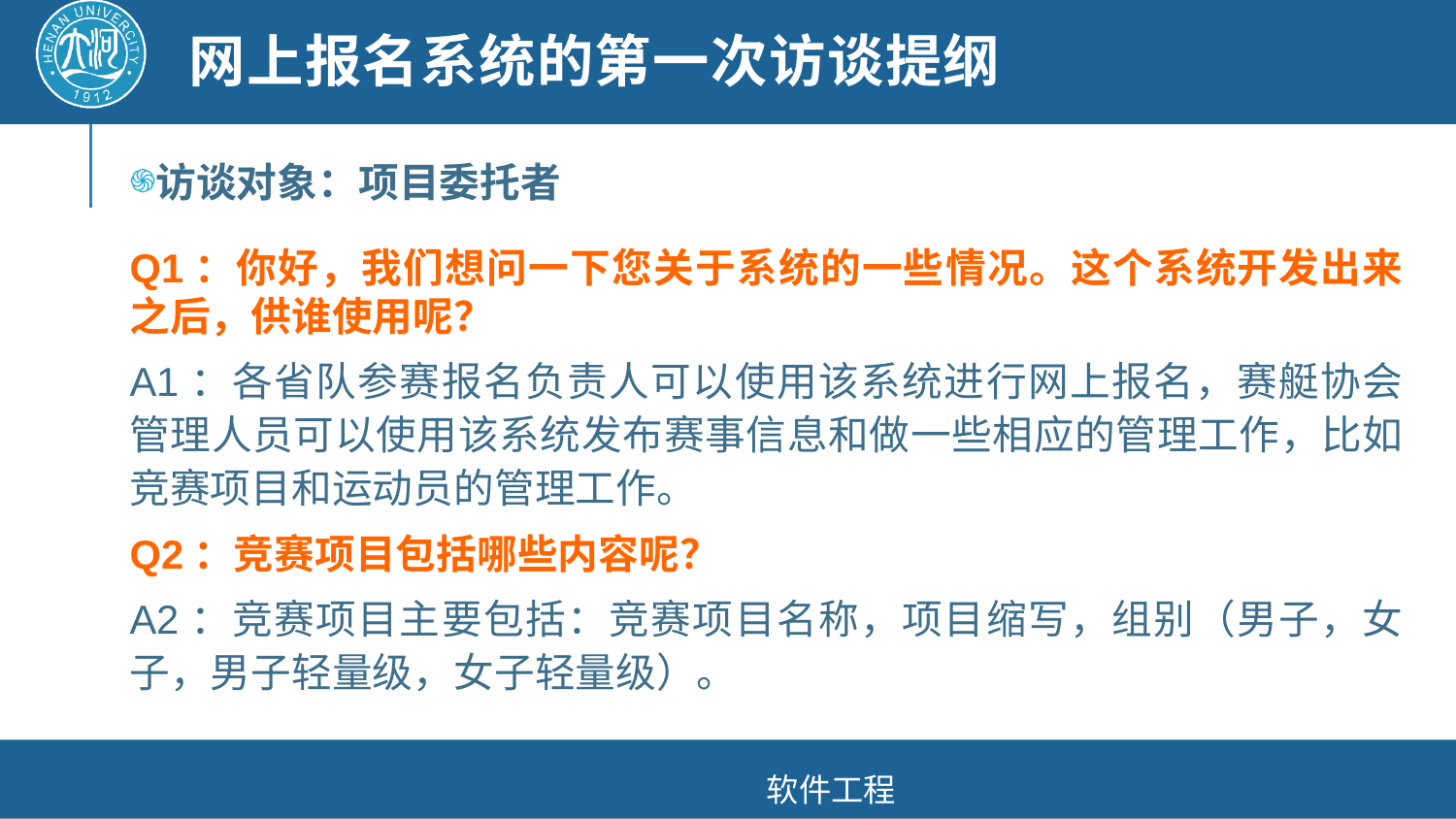

# 网上报名系统的第一次访谈提纲
访谈对象：项目委托者
Q1：你好，我们想问一下您关于系统的一些情况。这个系统开发出来之后，供谁使用呢？
A1：各省队参赛报名负责人可以使用该系统进行网上报名，赛艇协会管理人员可以使用该系统发布赛事信息和做一些相应的管理工作，比如竞赛项目和运动员的管理工作。
Q2：竞赛项目包括哪些内容呢？
A2：竞赛项目主要包括：竞赛项目名称，项目缩写，组别（男子，女子，男子轻量级，女子轻量级）。

软件工程
46